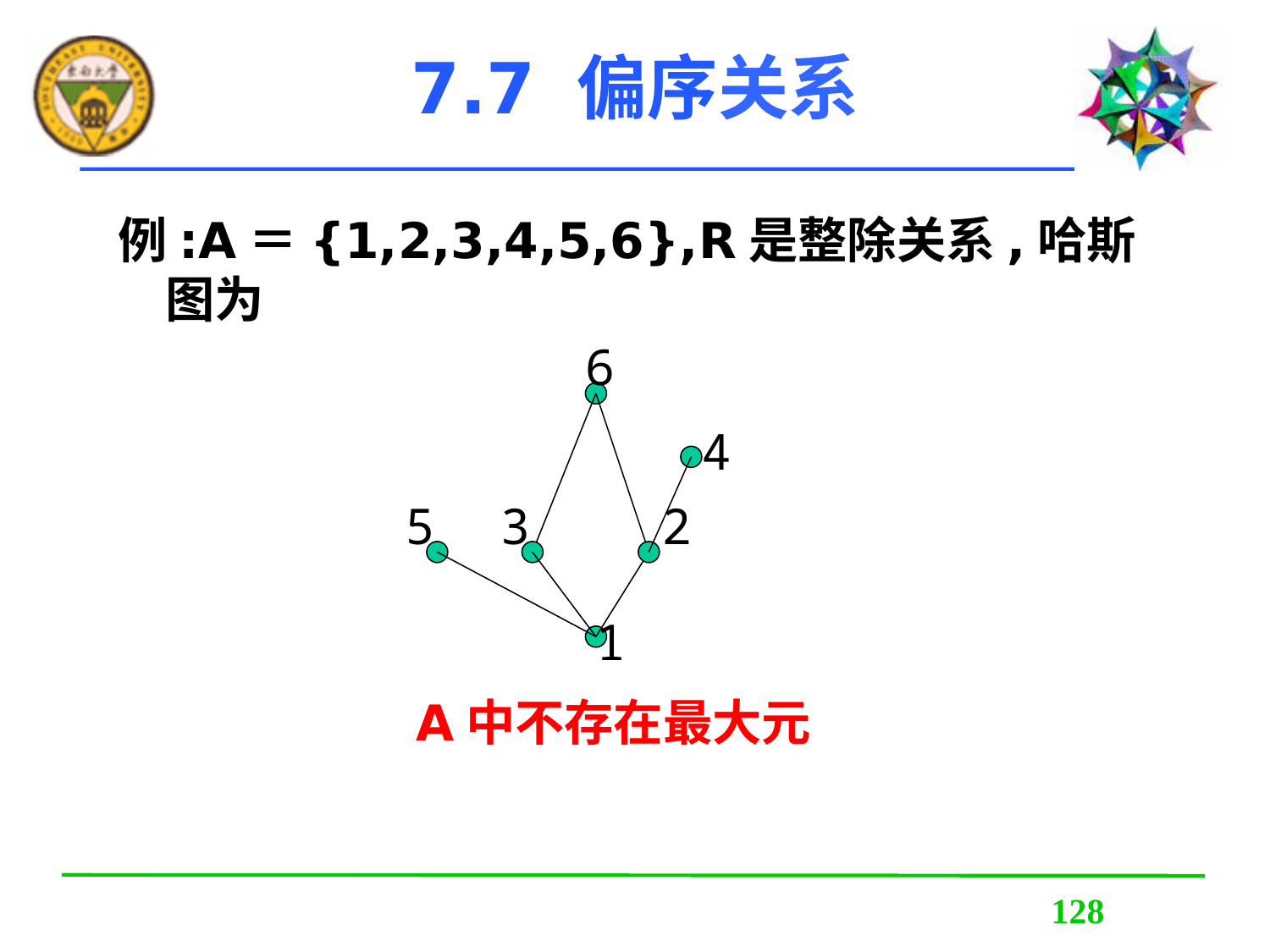

# 7.7 偏序关系
例:A＝{1,2,3,4,5,6},R是整除关系,哈斯图为
6

4
5
3
2
1
                  A中不存在最大元